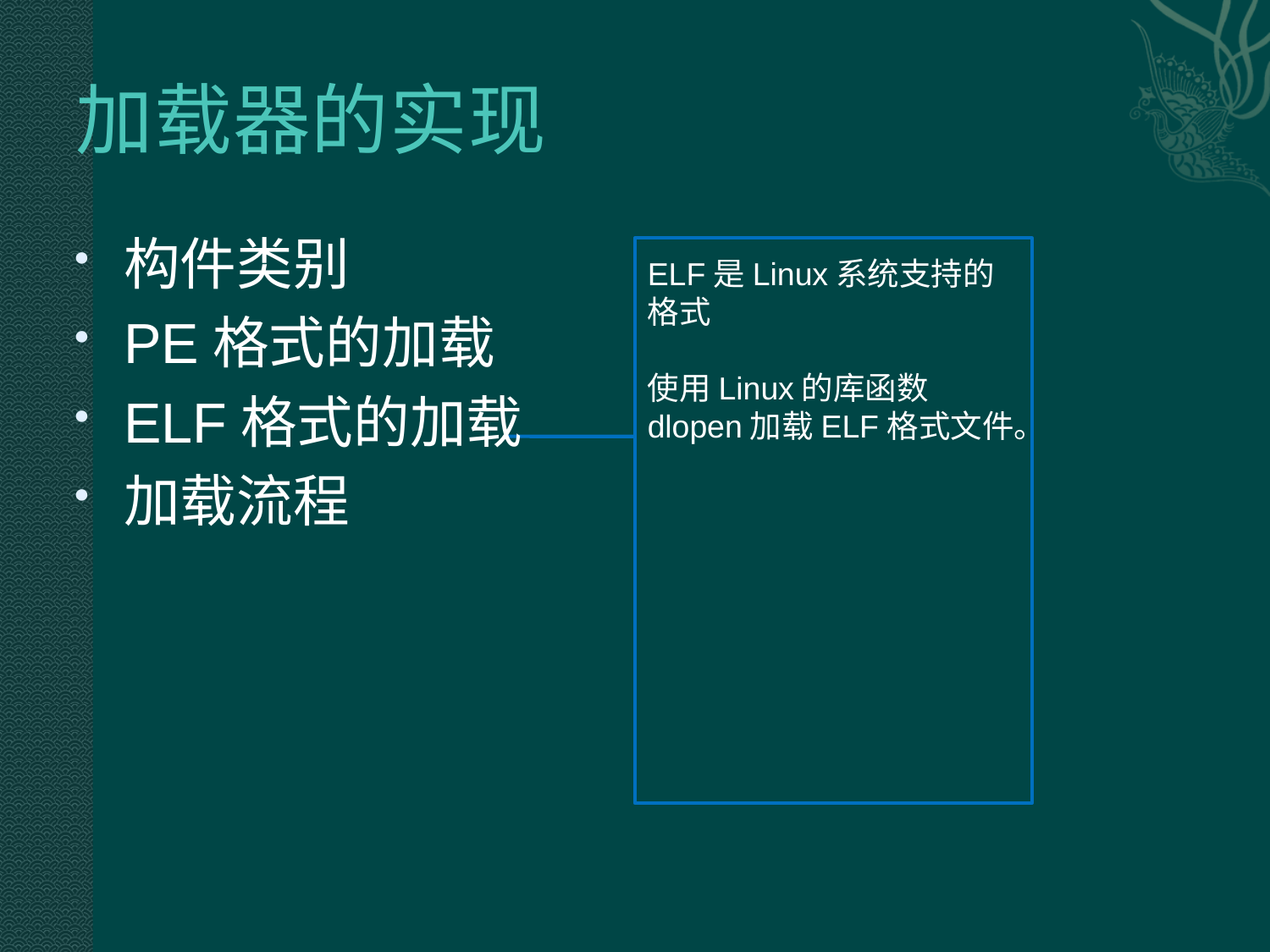

# 加载器的实现
构件类别
PE格式的加载
ELF格式的加载
加载流程

ELF是Linux系统支持的格式

使用Linux的库函数dlopen加载ELF格式文件。